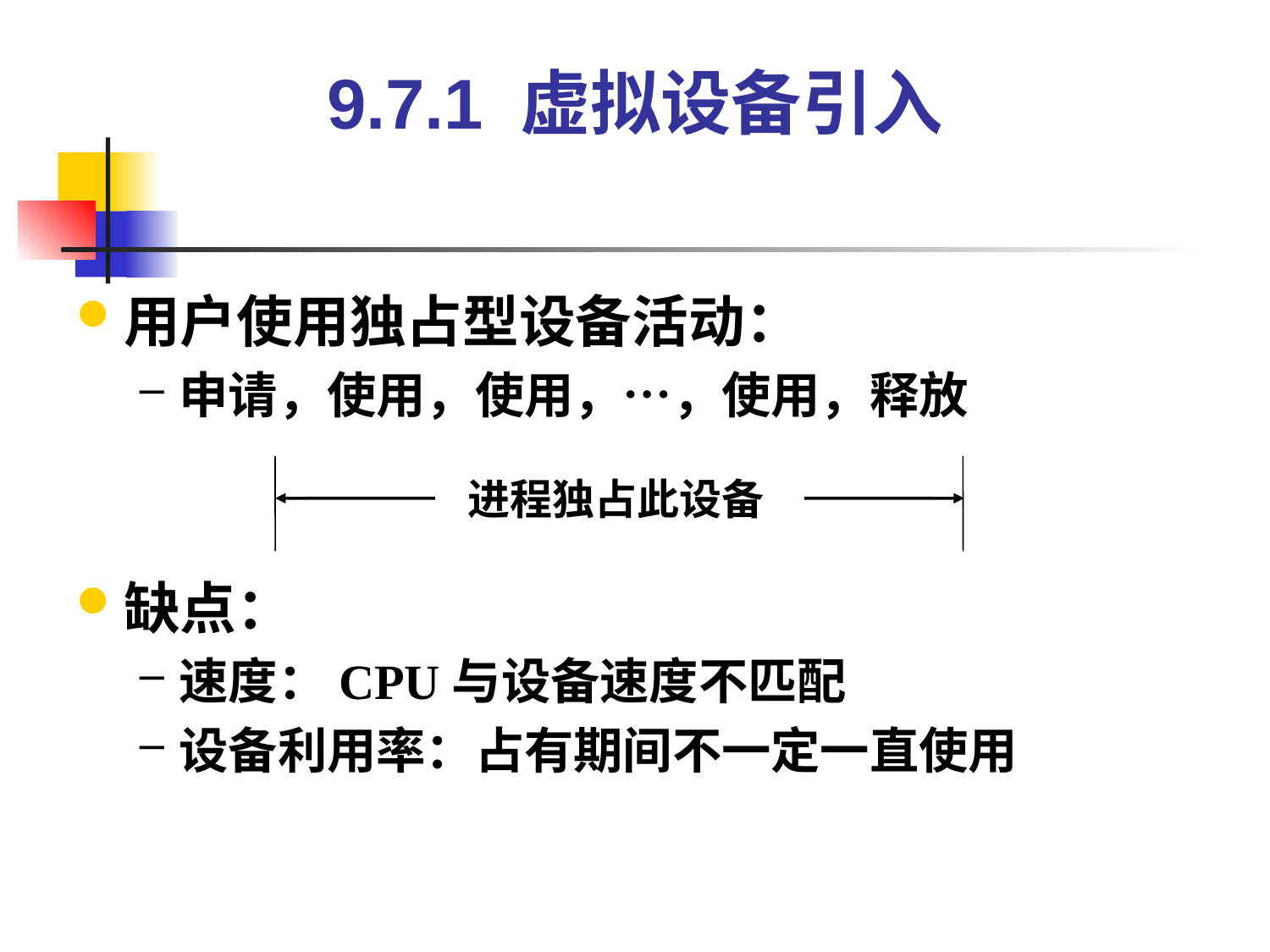

9.7.1 虚拟设备引入

用户使用独占型设备活动：
申请，使用，使用，…，使用，释放

缺点：
速度：CPU与设备速度不匹配
设备利用率：占有期间不一定一直使用

进程独占此设备